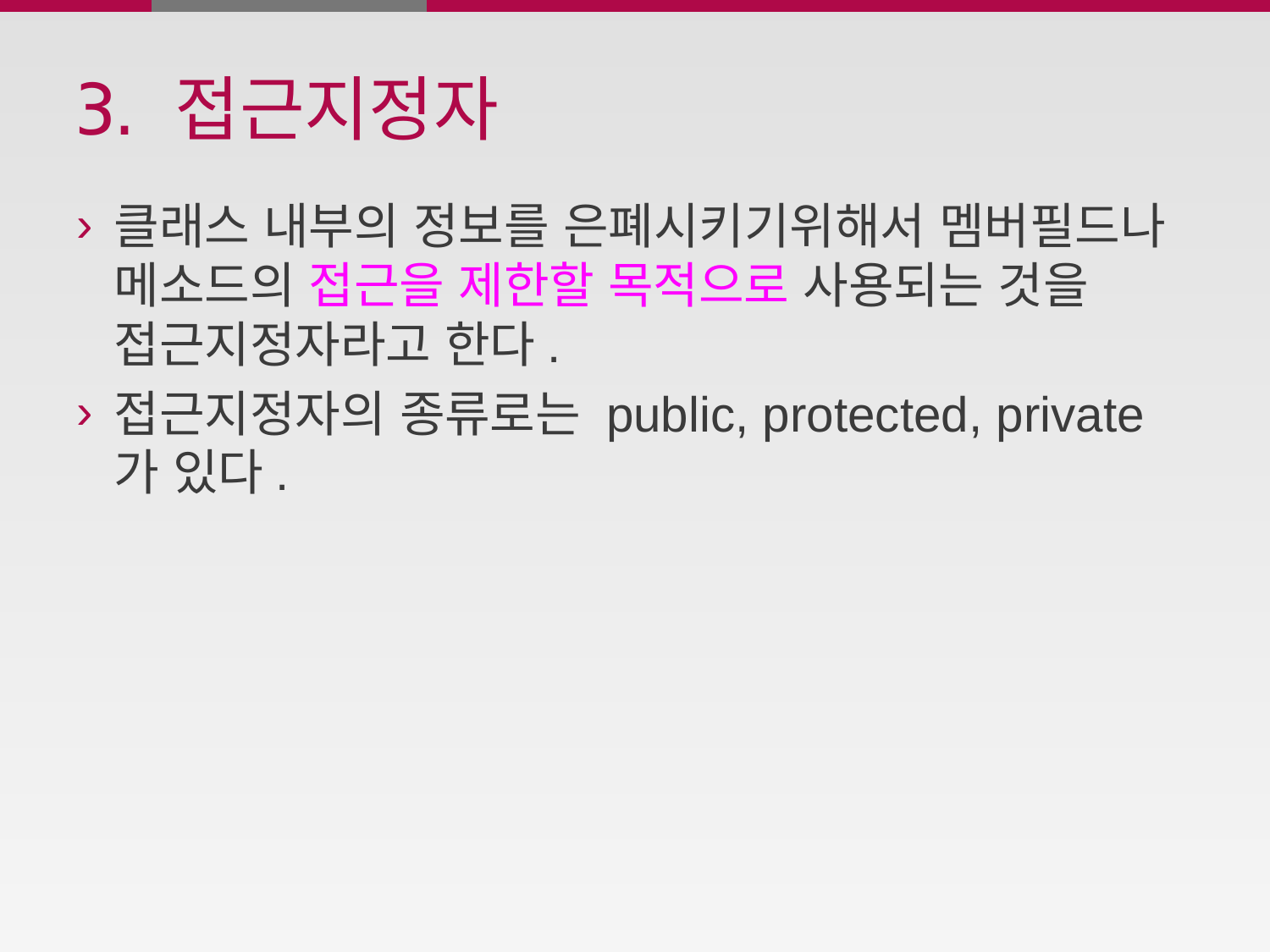

# 3. 접근지정자
클래스 내부의 정보를 은폐시키기위해서 멤버필드나 메소드의 접근을 제한할 목적으로 사용되는 것을 접근지정자라고 한다.
접근지정자의 종류로는 public, protected, private가 있다.